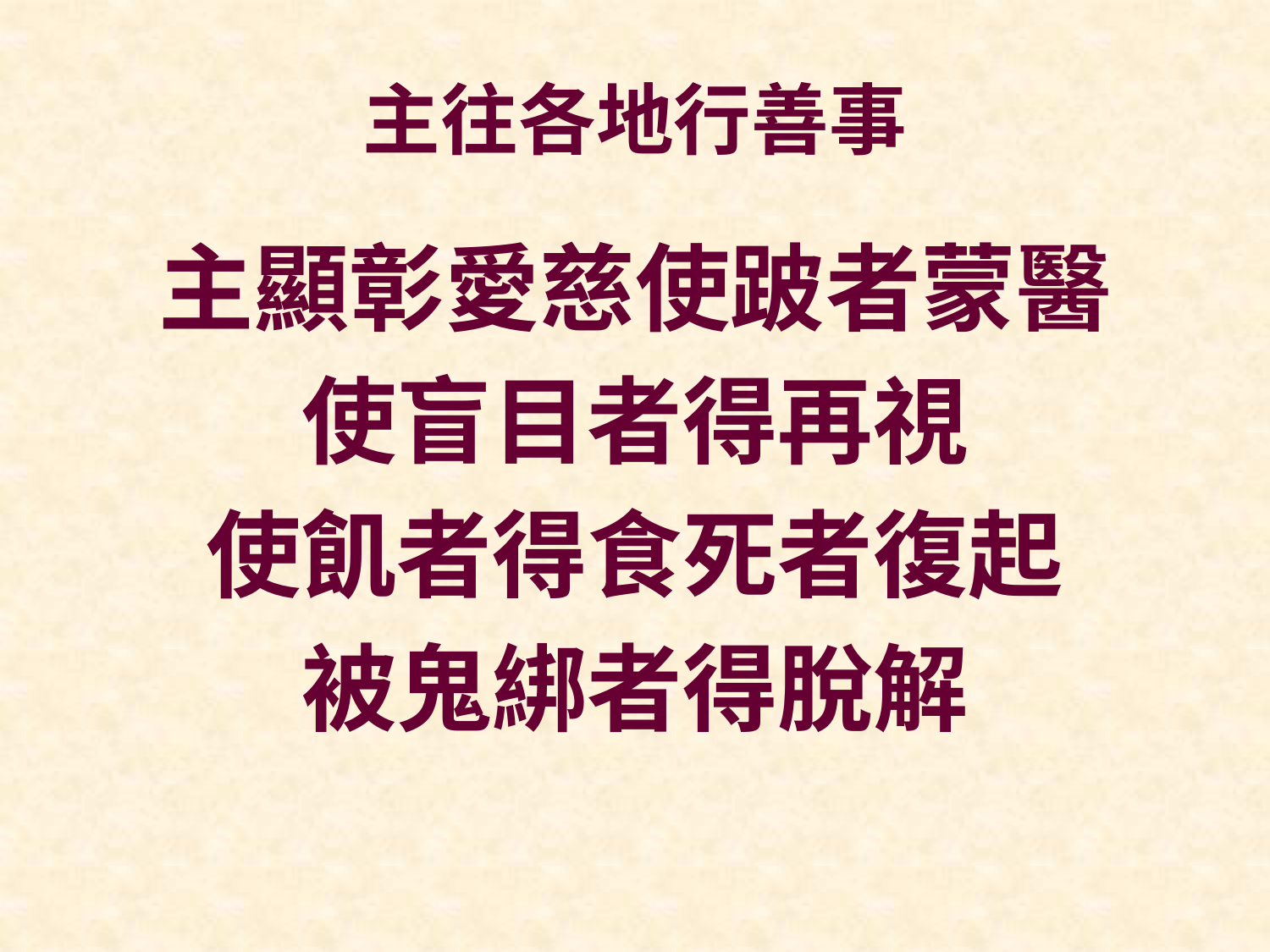

# 主往各地行善事
主顯彰愛慈使跛者蒙醫
使盲目者得再視
使飢者得食死者復起
被鬼綁者得脫解